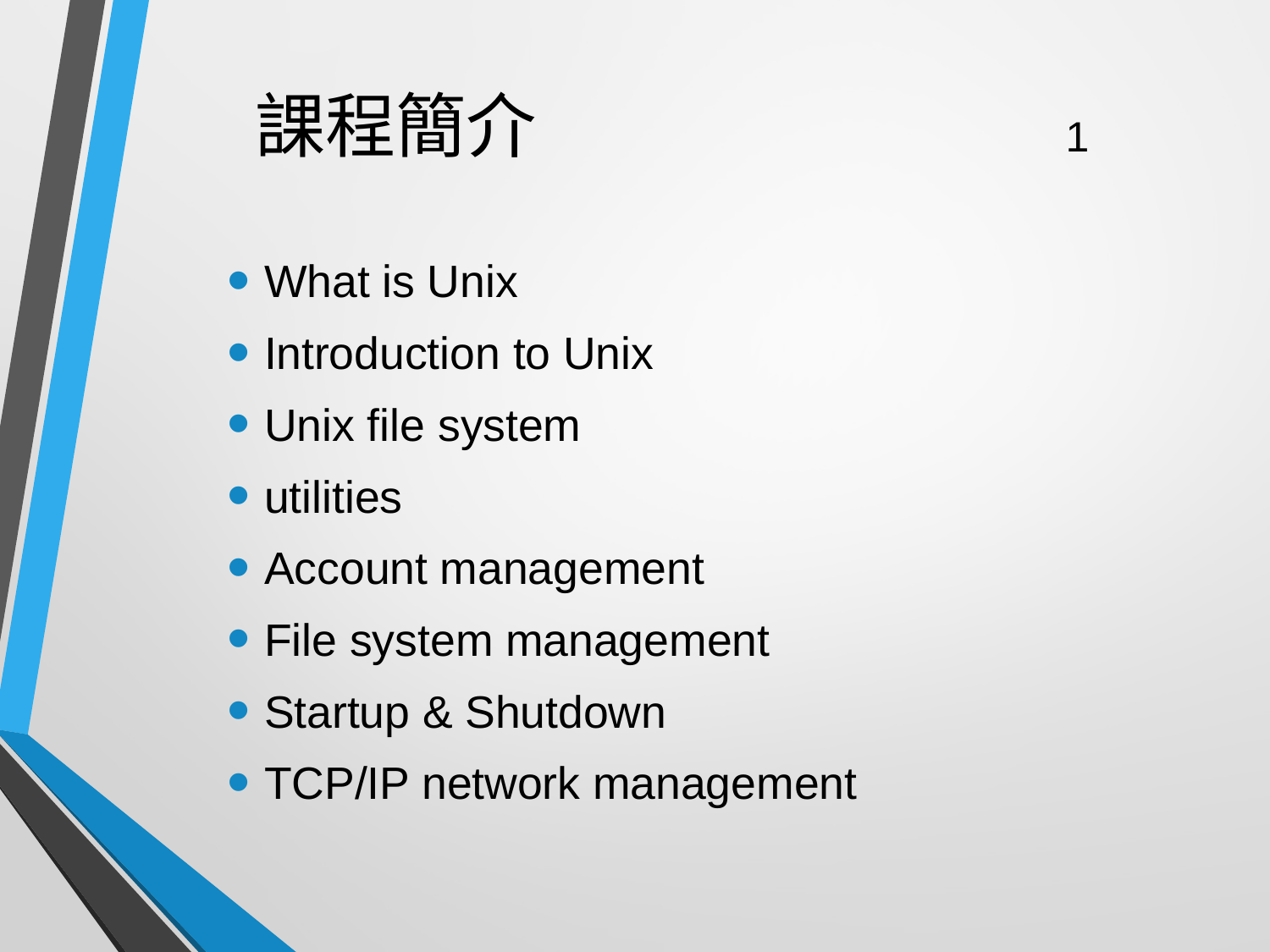

# 課程簡介	 			  1
What is Unix
Introduction to Unix
Unix file system
utilities
Account management
File system management
Startup & Shutdown
TCP/IP network management